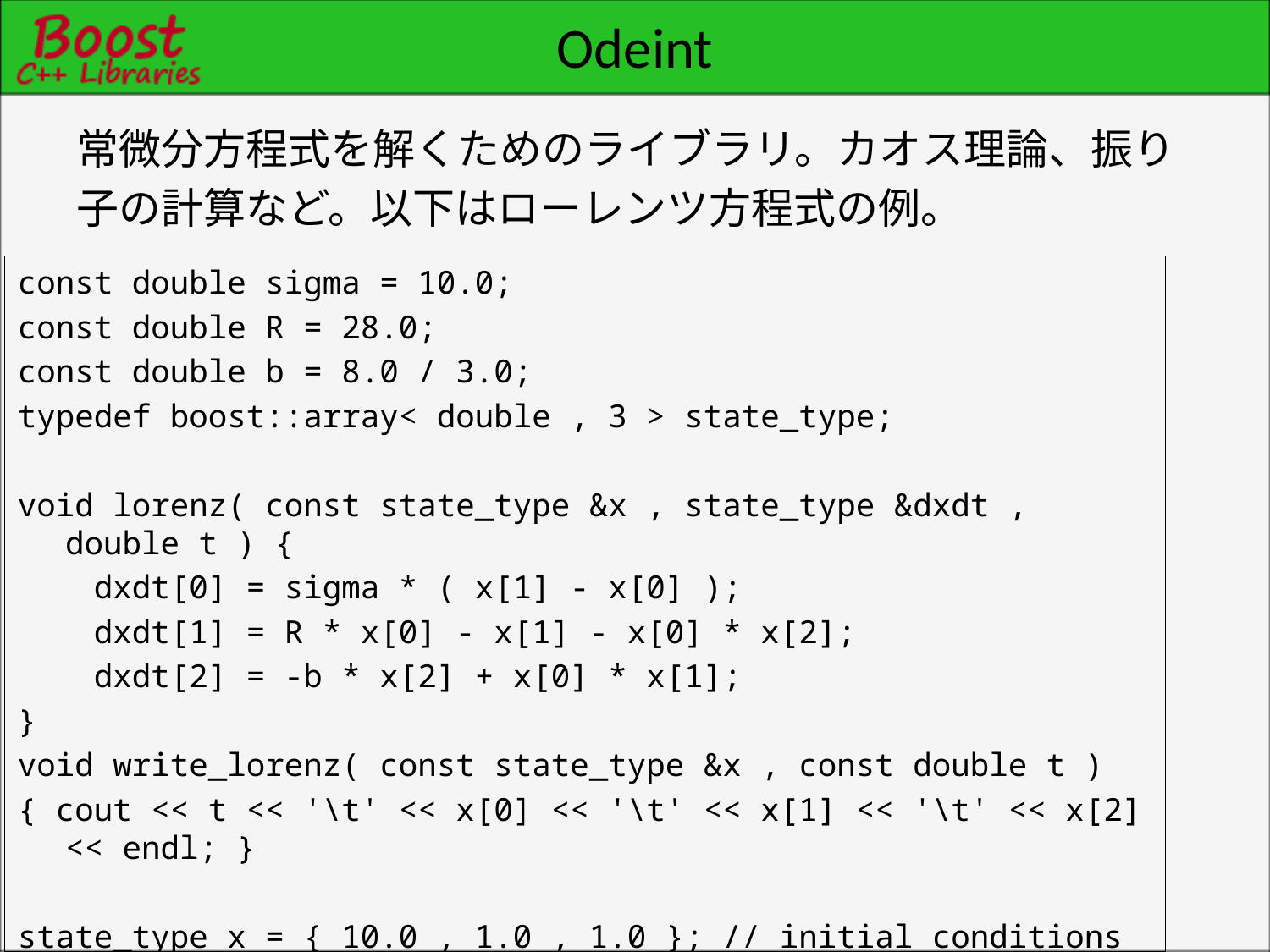

# Odeint
常微分方程式を解くためのライブラリ。カオス理論、振り
子の計算など。以下はローレンツ方程式の例。
const double sigma = 10.0;
const double R = 28.0;
const double b = 8.0 / 3.0;
typedef boost::array< double , 3 > state_type;

void lorenz( const state_type &x , state_type &dxdt , double t ) {
    dxdt[0] = sigma * ( x[1] - x[0] );
    dxdt[1] = R * x[0] - x[1] - x[0] * x[2];
    dxdt[2] = -b * x[2] + x[0] * x[1];
}
void write_lorenz( const state_type &x , const double t )
{ cout << t << '\t' << x[0] << '\t' << x[1] << '\t' << x[2] << endl; }

state_type x = { 10.0 , 1.0 , 1.0 }; // initial conditions
integrate( lorenz , x , 0.0 , 25.0 , 0.1 , write_lorenz );